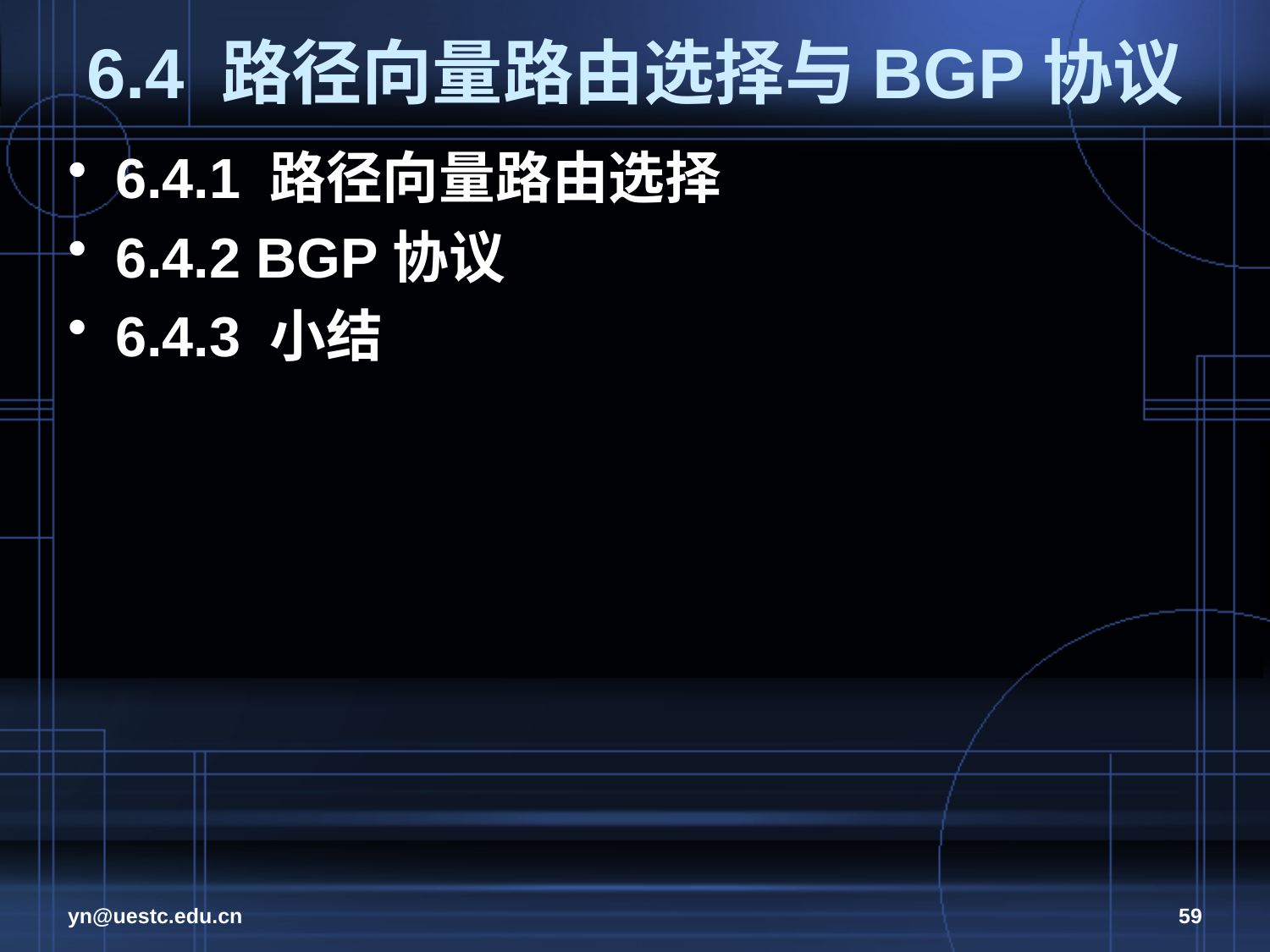

# 6.4 路径向量路由选择与BGP协议
6.4.1 路径向量路由选择
6.4.2 BGP协议
6.4.3 小结
yn@uestc.edu.cn
59